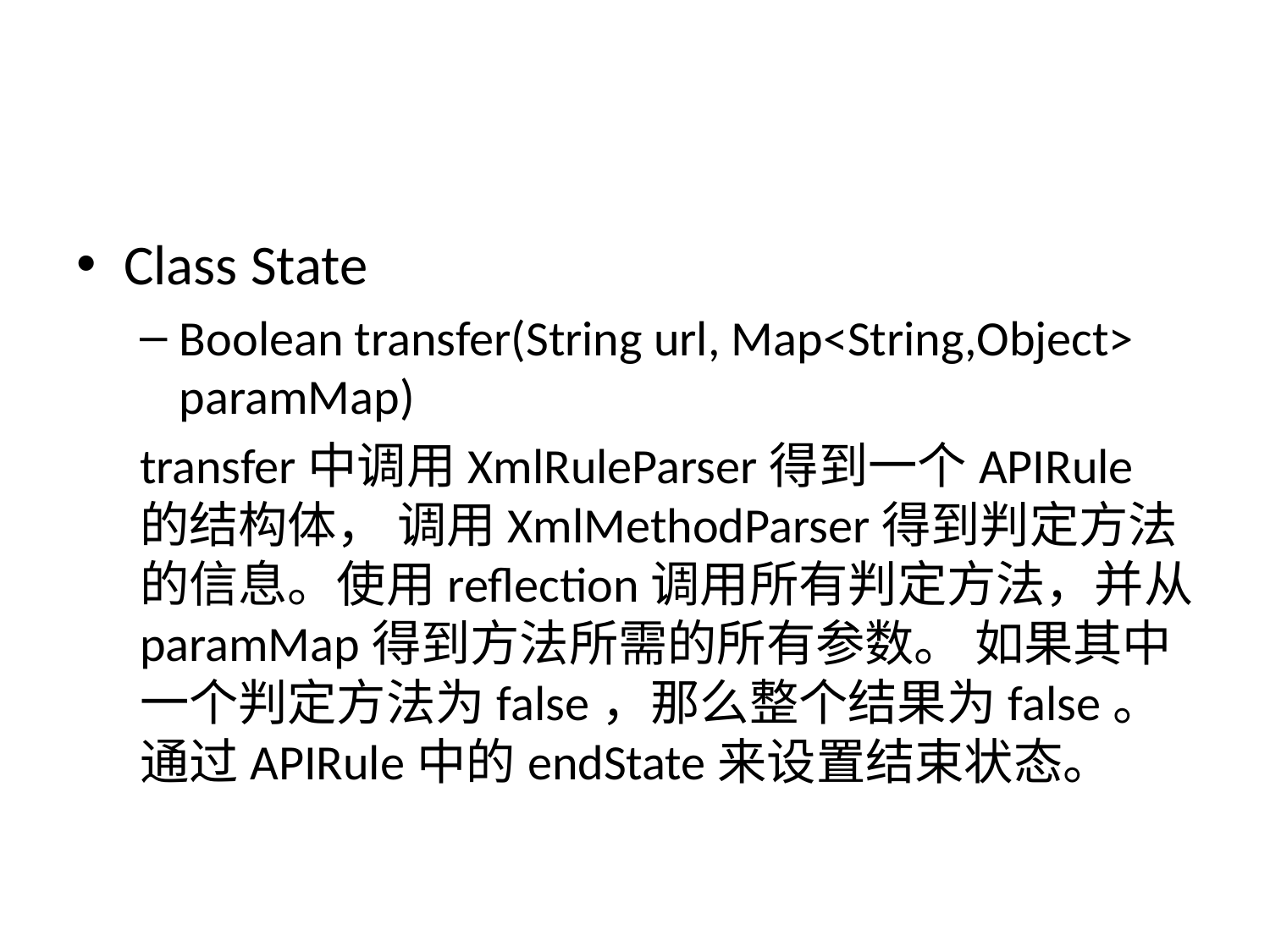

Class State
Boolean transfer(String url, Map<String,Object> paramMap)
transfer中调用XmlRuleParser得到一个APIRule的结构体， 调用XmlMethodParser得到判定方法的信息。使用reflection调用所有判定方法，并从paramMap得到方法所需的所有参数。 如果其中一个判定方法为false，那么整个结果为false。 通过APIRule中的endState来设置结束状态。